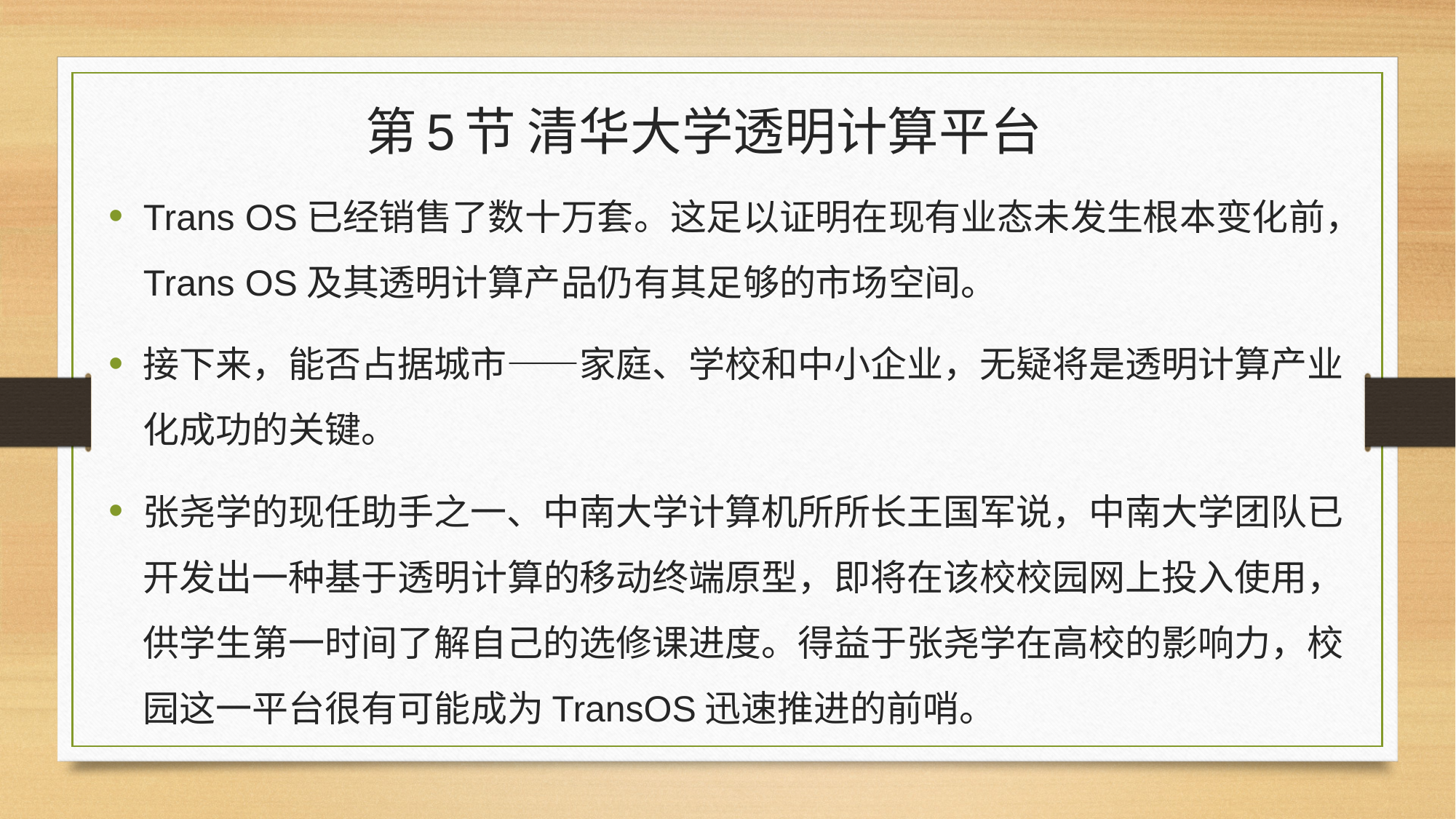

第5节 清华大学透明计算平台
Trans OS已经销售了数十万套。这足以证明在现有业态未发生根本变化前，Trans OS及其透明计算产品仍有其足够的市场空间。
接下来，能否占据城市——家庭、学校和中小企业，无疑将是透明计算产业化成功的关键。
张尧学的现任助手之一、中南大学计算机所所长王国军说，中南大学团队已开发出一种基于透明计算的移动终端原型，即将在该校校园网上投入使用，供学生第一时间了解自己的选修课进度。得益于张尧学在高校的影响力，校园这一平台很有可能成为TransOS迅速推进的前哨。